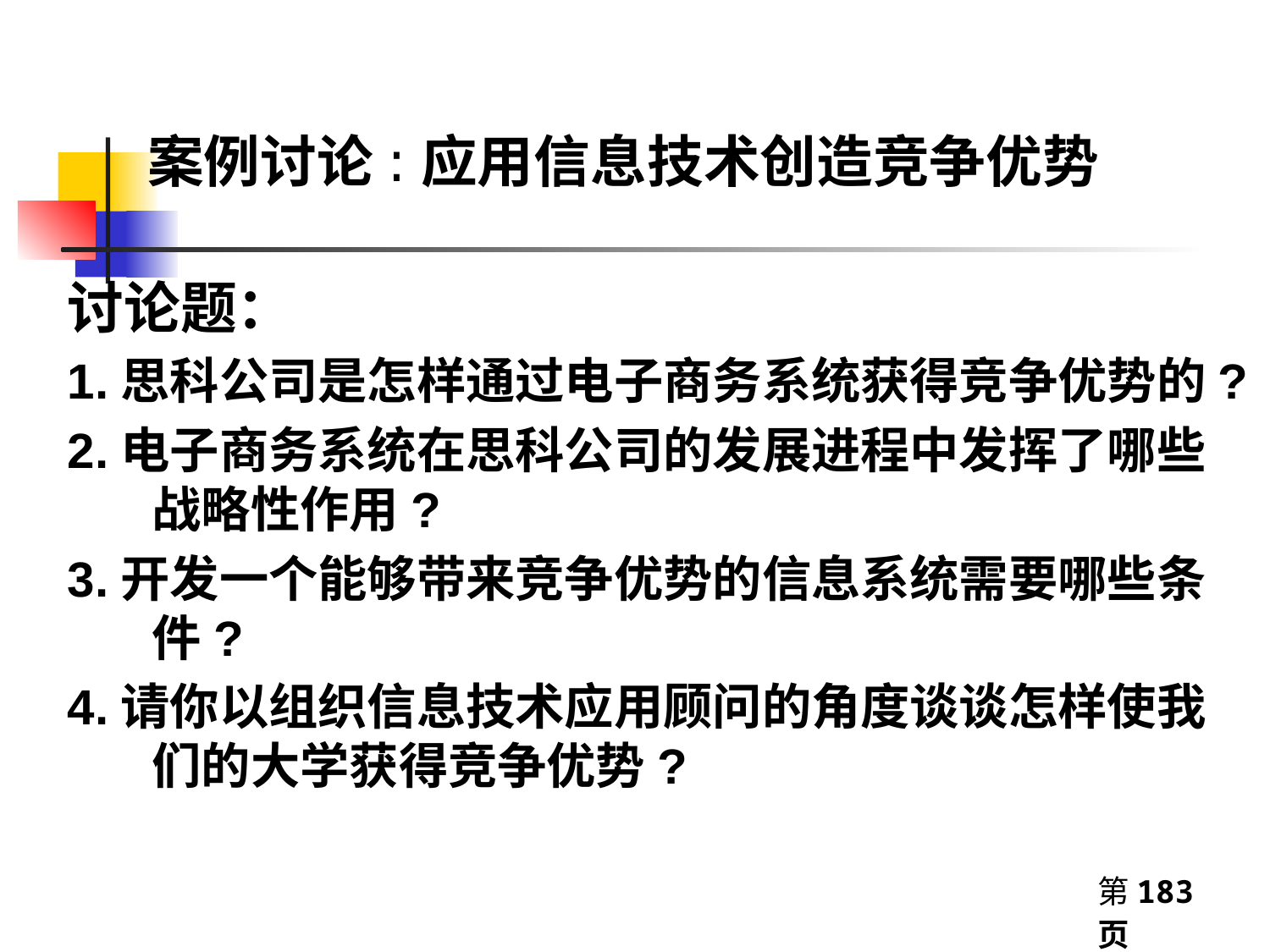

案例讨论:应用信息技术创造竞争优势
讨论题：
1.思科公司是怎样通过电子商务系统获得竞争优势的?
2.电子商务系统在思科公司的发展进程中发挥了哪些战略性作用?
3.开发一个能够带来竞争优势的信息系统需要哪些条件?
4.请你以组织信息技术应用顾问的角度谈谈怎样使我们的大学获得竞争优势?